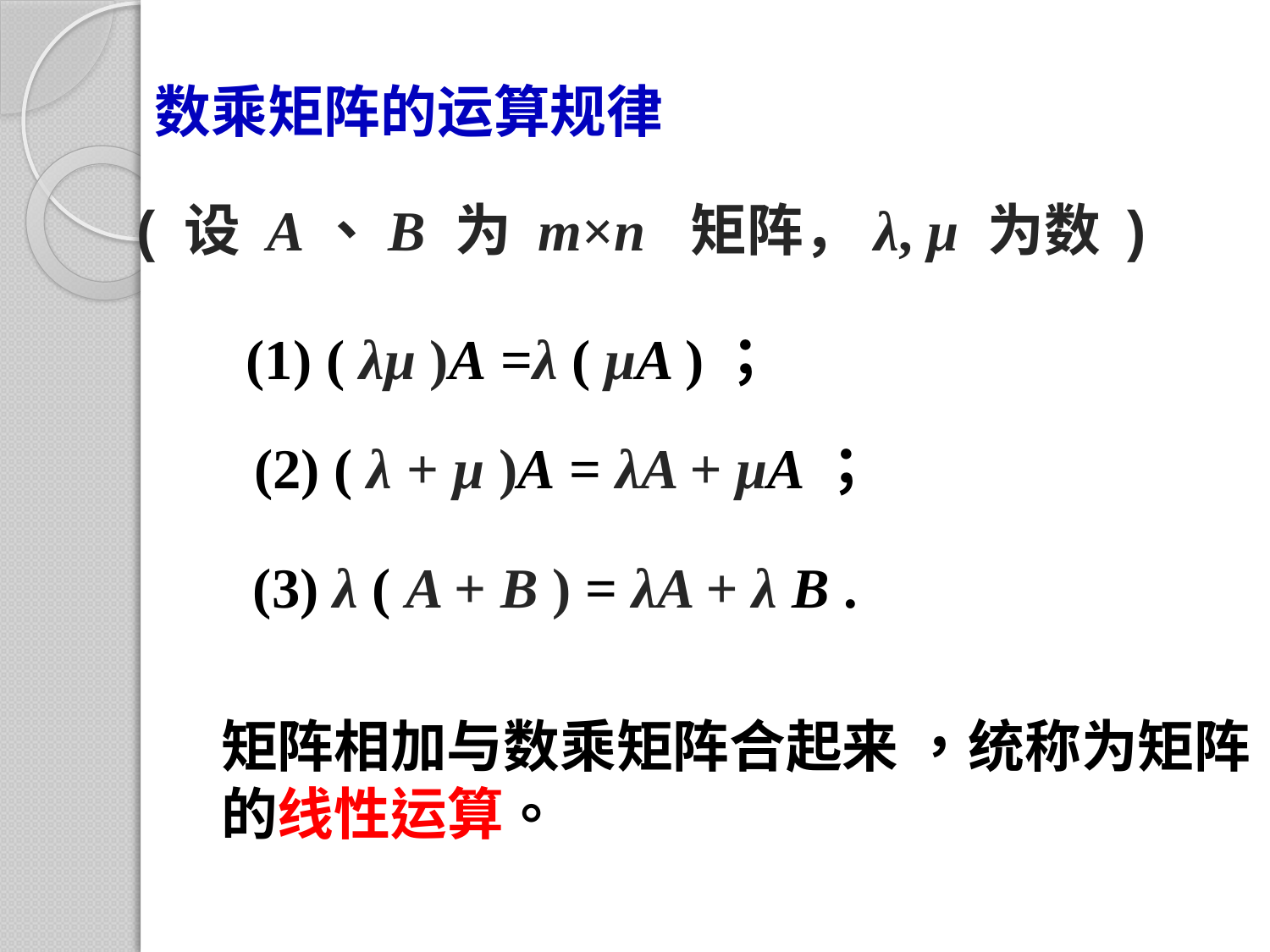

数乘矩阵的运算规律
( 设 A、B 为 m×n  矩阵，λ, μ 为数 )
(1) ( λμ )A =λ ( μA )；
(2) ( λ + μ )A = λA + μA；
(3) λ ( A + B ) = λA + λ B .
矩阵相加与数乘矩阵合起来 ，统称为矩阵
的线性运算。